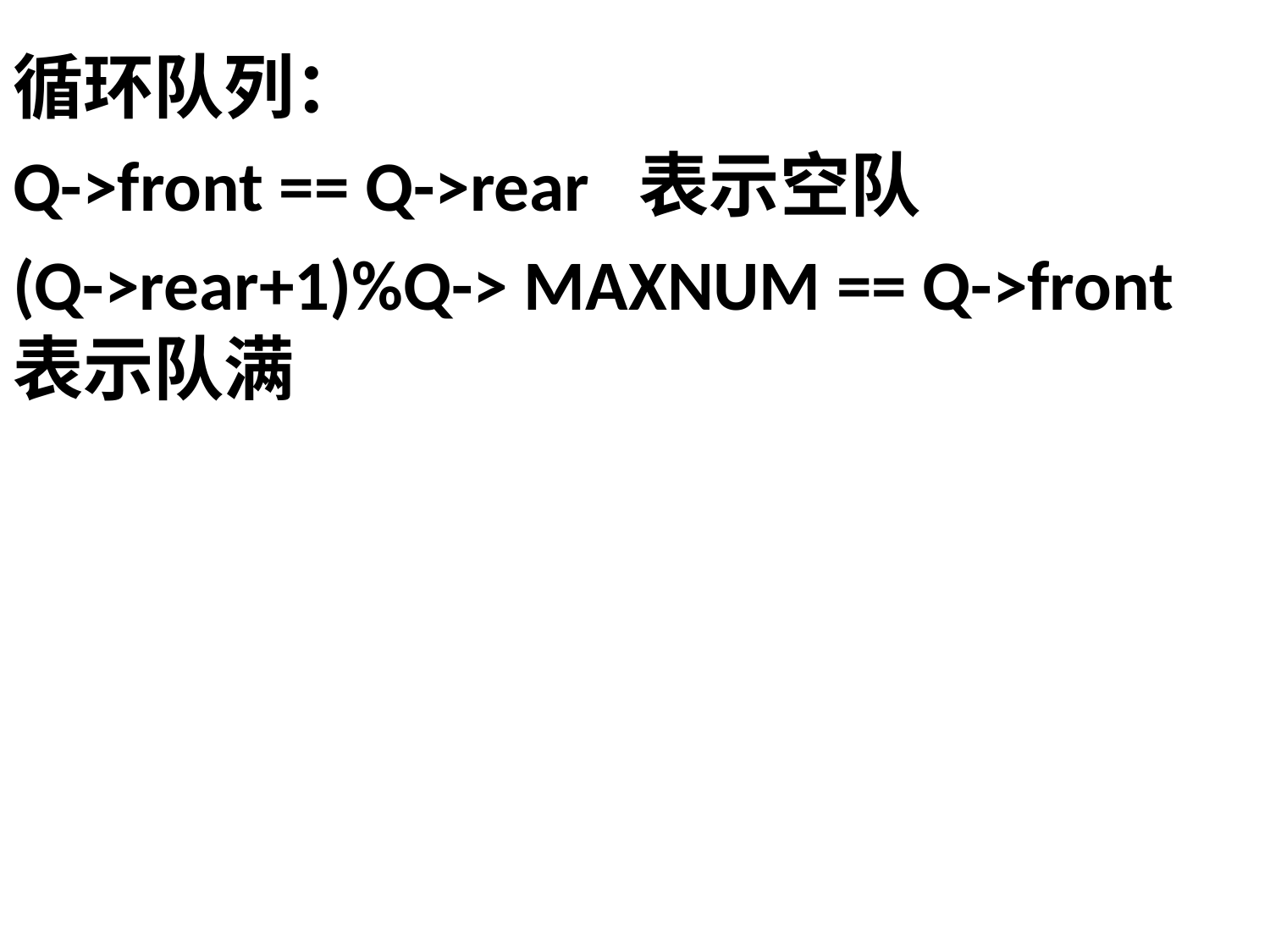

循环队列：
Q->front == Q->rear  表示空队
(Q->rear+1)%Q-> MAXNUM == Q->front 表示队满